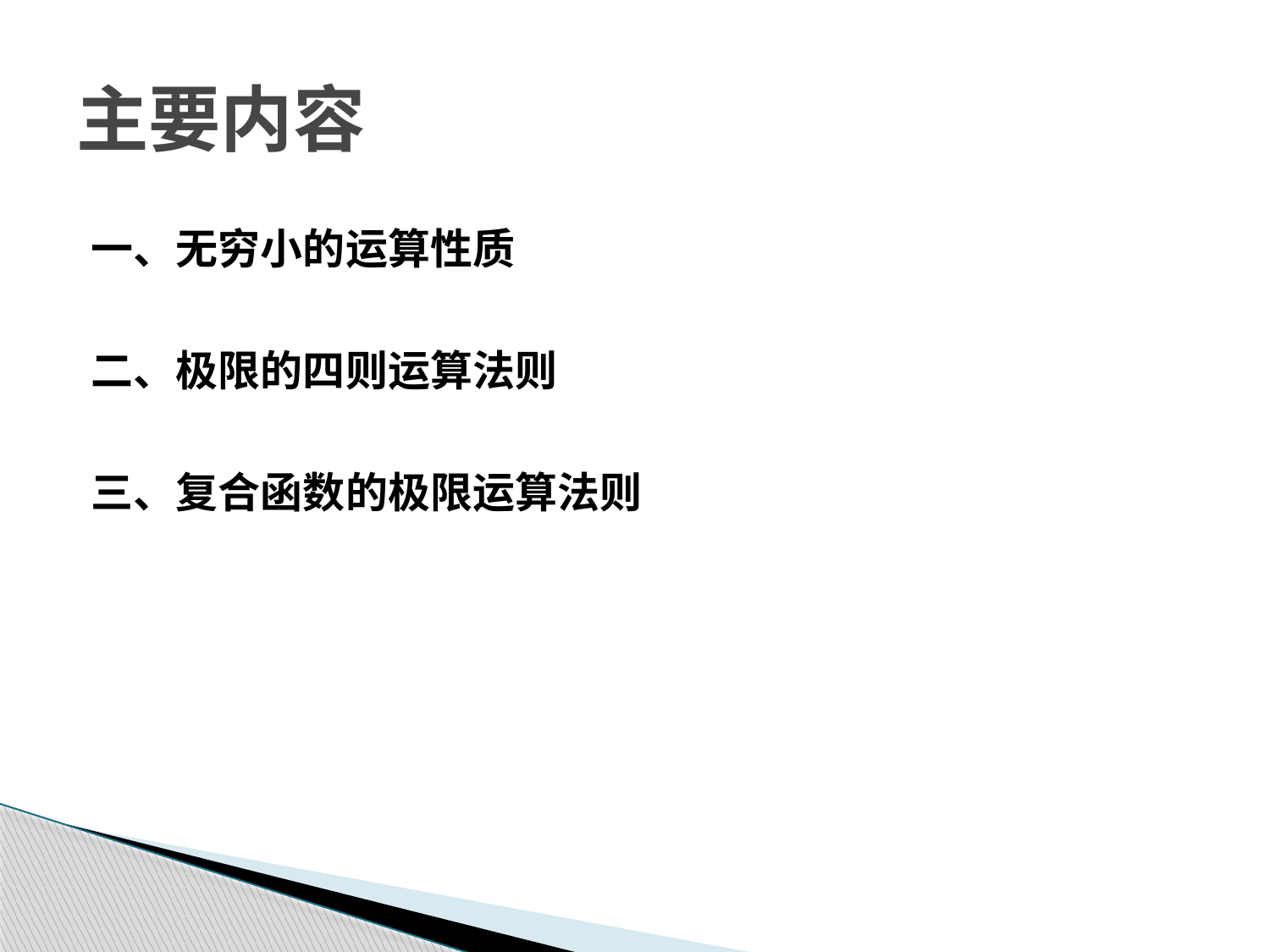

# 主要内容
一、无穷小的运算性质

二、极限的四则运算法则

三、复合函数的极限运算法则